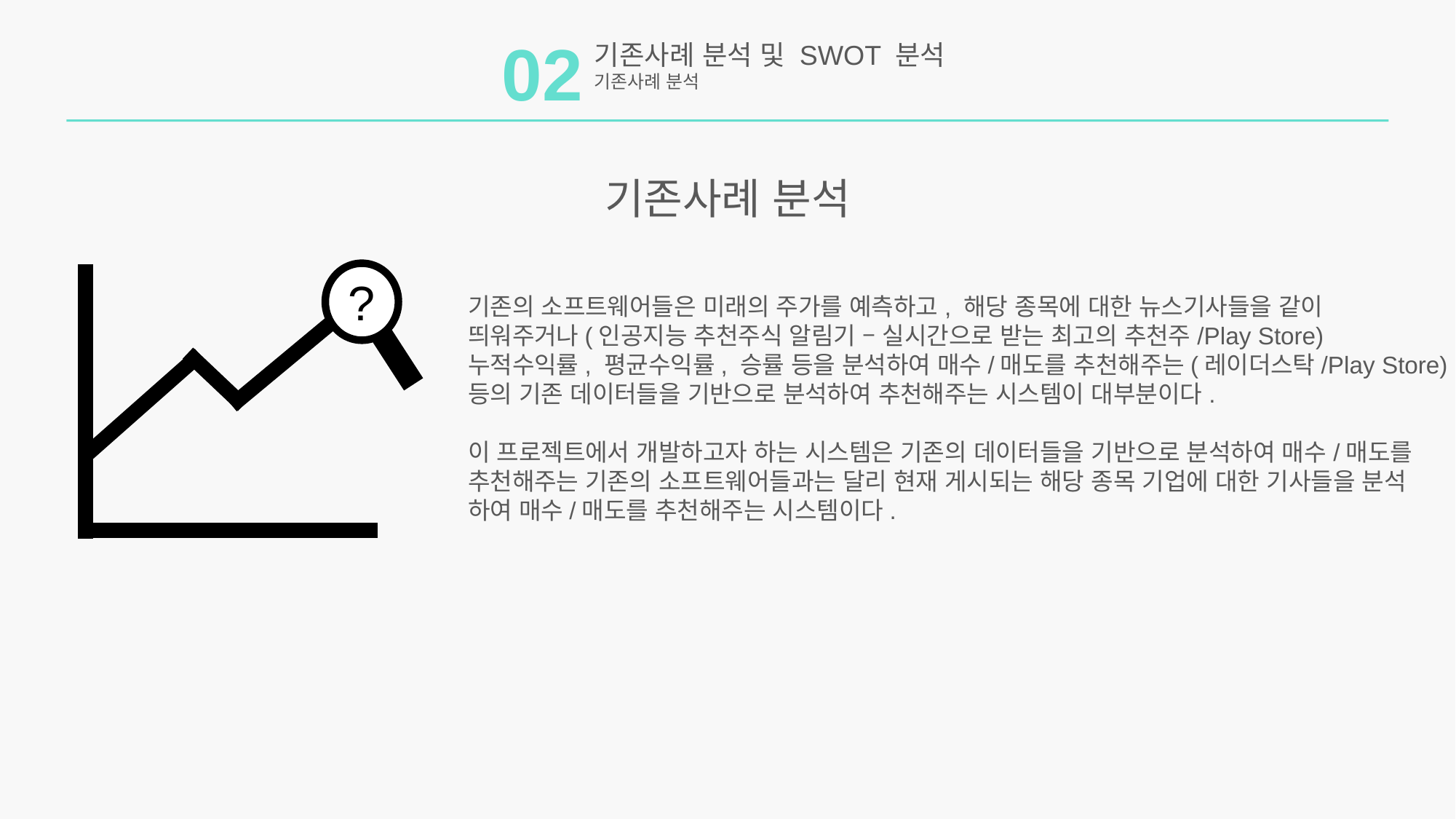

02
기존사례 분석 및 SWOT 분석
기존사례 분석

기존사례 분석

?
기존의 소프트웨어들은 미래의 주가를 예측하고, 해당 종목에 대한 뉴스기사들을 같이
띄워주거나(인공지능 추천주식 알림기 – 실시간으로 받는 최고의 추천주/Play Store)
누적수익률, 평균수익률, 승률 등을 분석하여 매수/매도를 추천해주는(레이더스탁/Play Store)
등의 기존 데이터들을 기반으로 분석하여 추천해주는 시스템이 대부분이다.

이 프로젝트에서 개발하고자 하는 시스템은 기존의 데이터들을 기반으로 분석하여 매수/매도를
추천해주는 기존의 소프트웨어들과는 달리 현재 게시되는 해당 종목 기업에 대한 기사들을 분석
하여 매수/매도를 추천해주는 시스템이다.